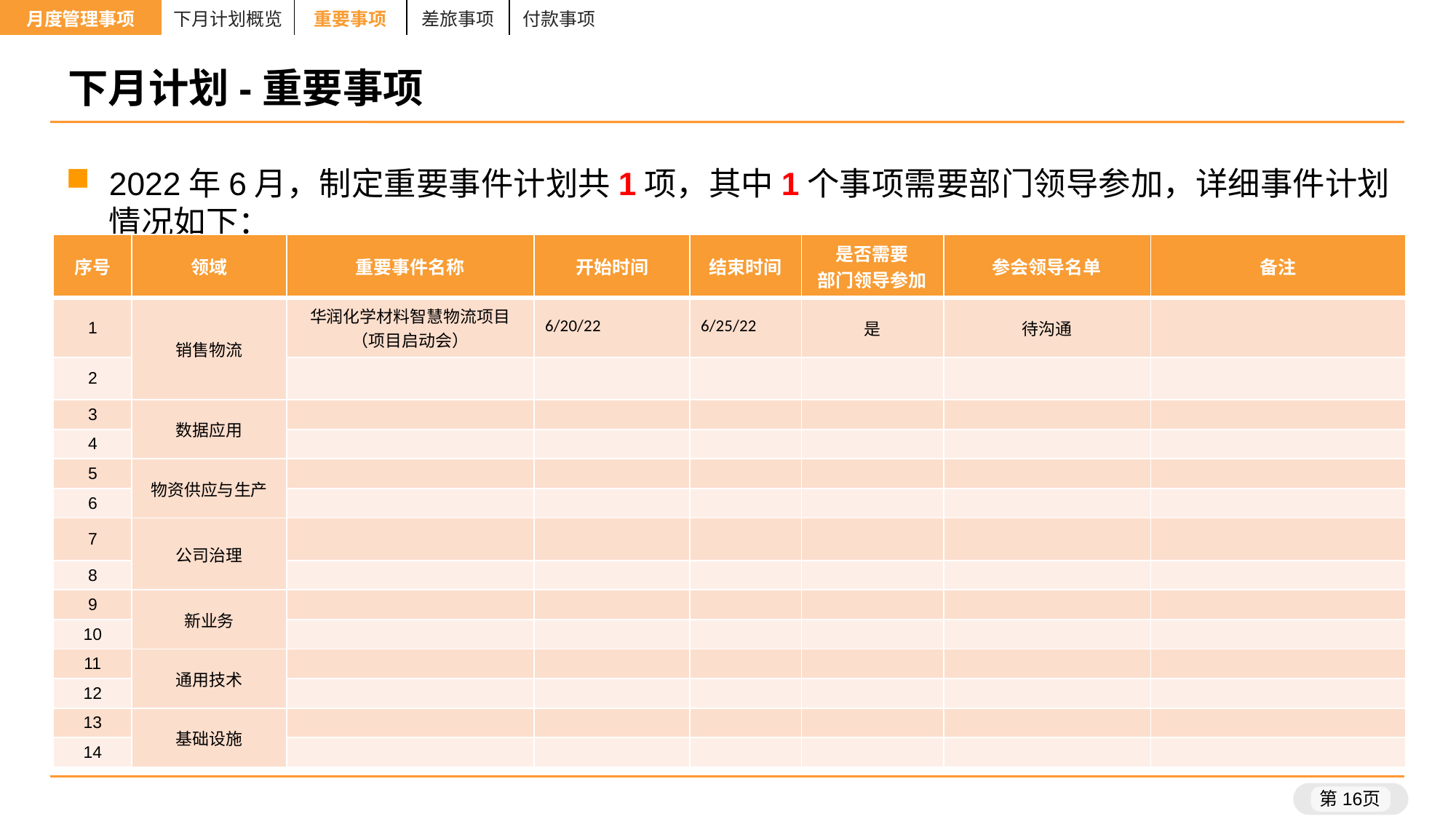

| 月度管理事项 | 下月计划概览 | 重要事项 | 差旅事项 | 付款事项 |  |  |  |  |
| --- | --- | --- | --- | --- | --- | --- | --- | --- |
# 下月计划-重要事项
2022年6月，制定重要事件计划共1项，其中1个事项需要部门领导参加，详细事件计划情况如下：
| 序号 | 领域 | 重要事件名称 | 开始时间 | 结束时间 | 是否需要 部门领导参加 | 参会领导名单 | 备注 |
| --- | --- | --- | --- | --- | --- | --- | --- |
| 1 | 销售物流 | 华润化学材料智慧物流项目（项目启动会） | 6/20/22 | 6/25/22 | 是 | 待沟通 |  |
| 2 |  |  |  |  |  |  |  |
| 3 | 数据应用 |  |  |  |  |  |  |
| 4 |  |  |  |  |  |  |  |
| 5 | 物资供应与生产 |  |  |  |  |  |  |
| 6 |  |  |  |  |  |  |  |
| 7 | 公司治理 |  |  |  |  |  |  |
| 8 |  |  |  |  |  |  |  |
| 9 | 新业务 |  |  |  |  |  |  |
| 10 |  |  |  |  |  |  |  |
| 11 | 通用技术 |  |  |  |  |  |  |
| 12 |  |  |  |  |  |  |  |
| 13 | 基础设施 |  |  |  |  |  |  |
| 14 |  |  |  |  |  |  |  |